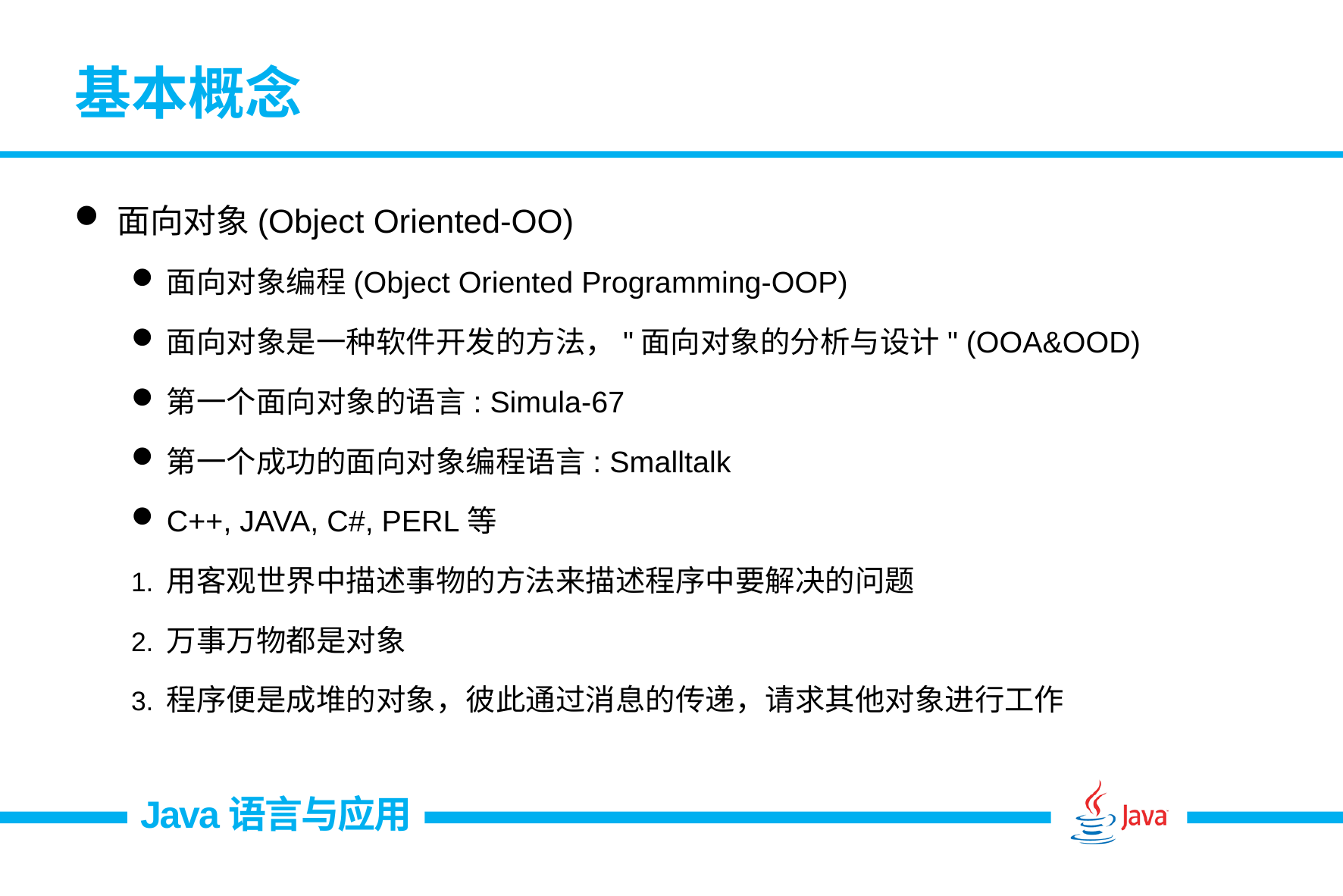

5
# 基本概念
面向对象(Object Oriented-OO)
面向对象编程(Object Oriented Programming-OOP)
面向对象是一种软件开发的方法，"面向对象的分析与设计" (OOA&OOD)
第一个面向对象的语言: Simula-67
第一个成功的面向对象编程语言: Smalltalk
C++, JAVA, C#, PERL等
用客观世界中描述事物的方法来描述程序中要解决的问题
万事万物都是对象
程序便是成堆的对象，彼此通过消息的传递，请求其他对象进行工作